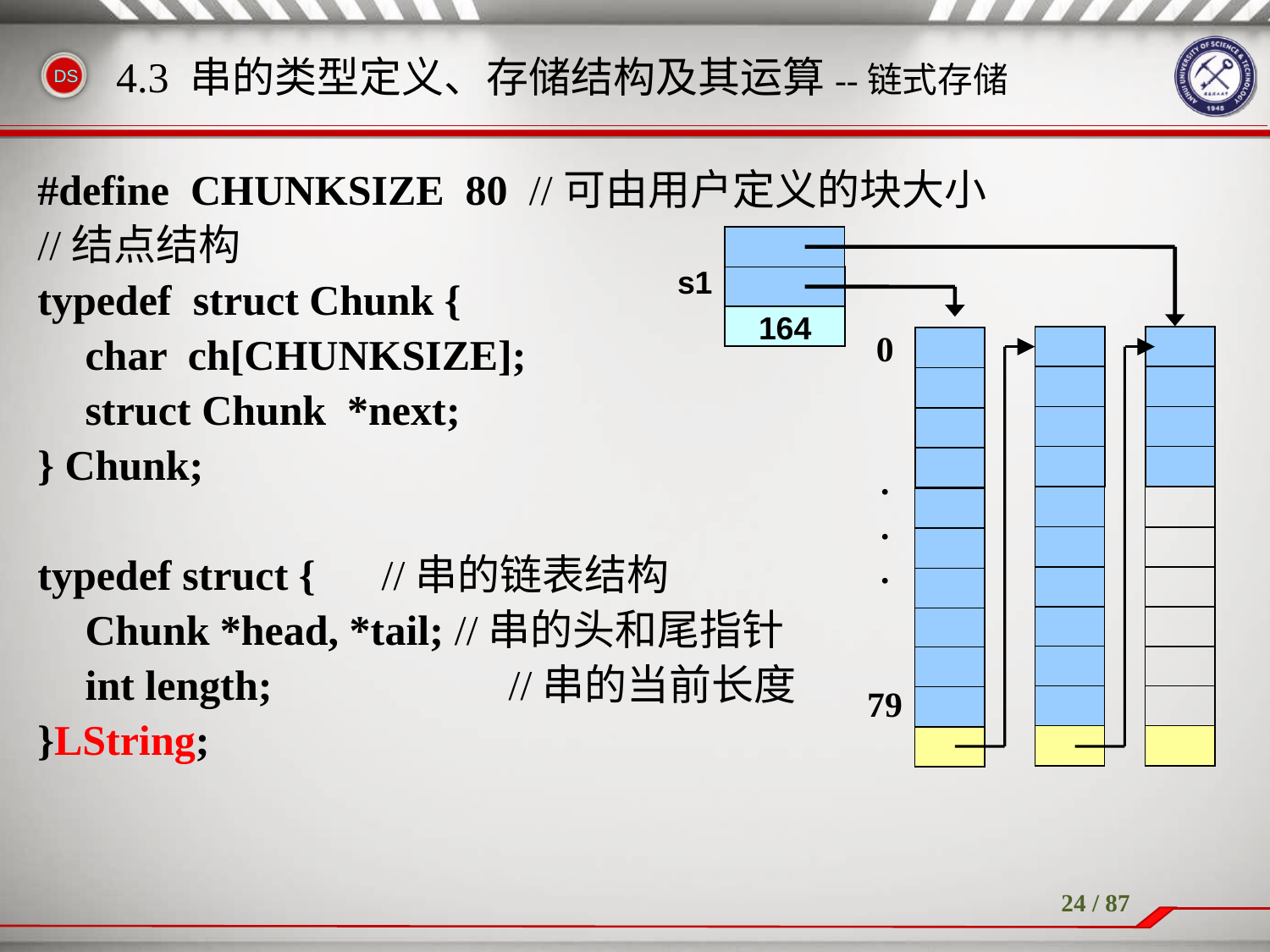

# 4.3 串的类型定义、存储结构及其运算--链式存储
#define  CHUNKSIZE  80  //可由用户定义的块大小
//结点结构
typedef  struct Chunk {
	char  ch[CHUNKSIZE];
	struct Chunk  *next;
} Chunk;

typedef struct {  	    //串的链表结构
	Chunk *head, *tail; //串的头和尾指针
	int length;		    //串的当前长度
}LString;

s1

164
0

.
.
.

79